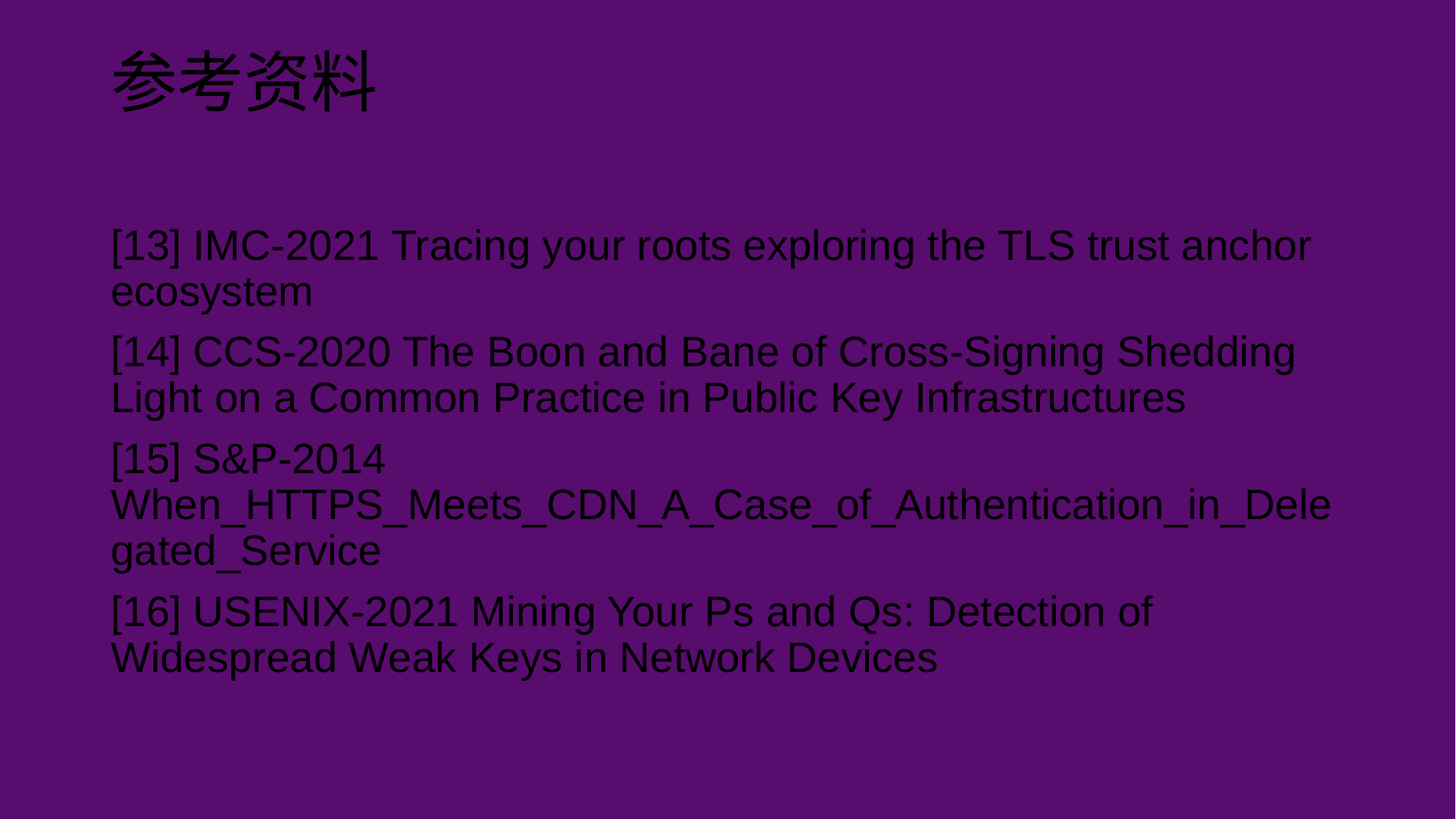

# 参考资料
[13] IMC-2021 Tracing your roots exploring the TLS trust anchor ecosystem
[14] CCS-2020 The Boon and Bane of Cross-Signing Shedding Light on a Common Practice in Public Key Infrastructures
[15] S&P-2014 When_HTTPS_Meets_CDN_A_Case_of_Authentication_in_Delegated_Service
[16] USENIX-2021 Mining Your Ps and Qs: Detection of Widespread Weak Keys in Network Devices